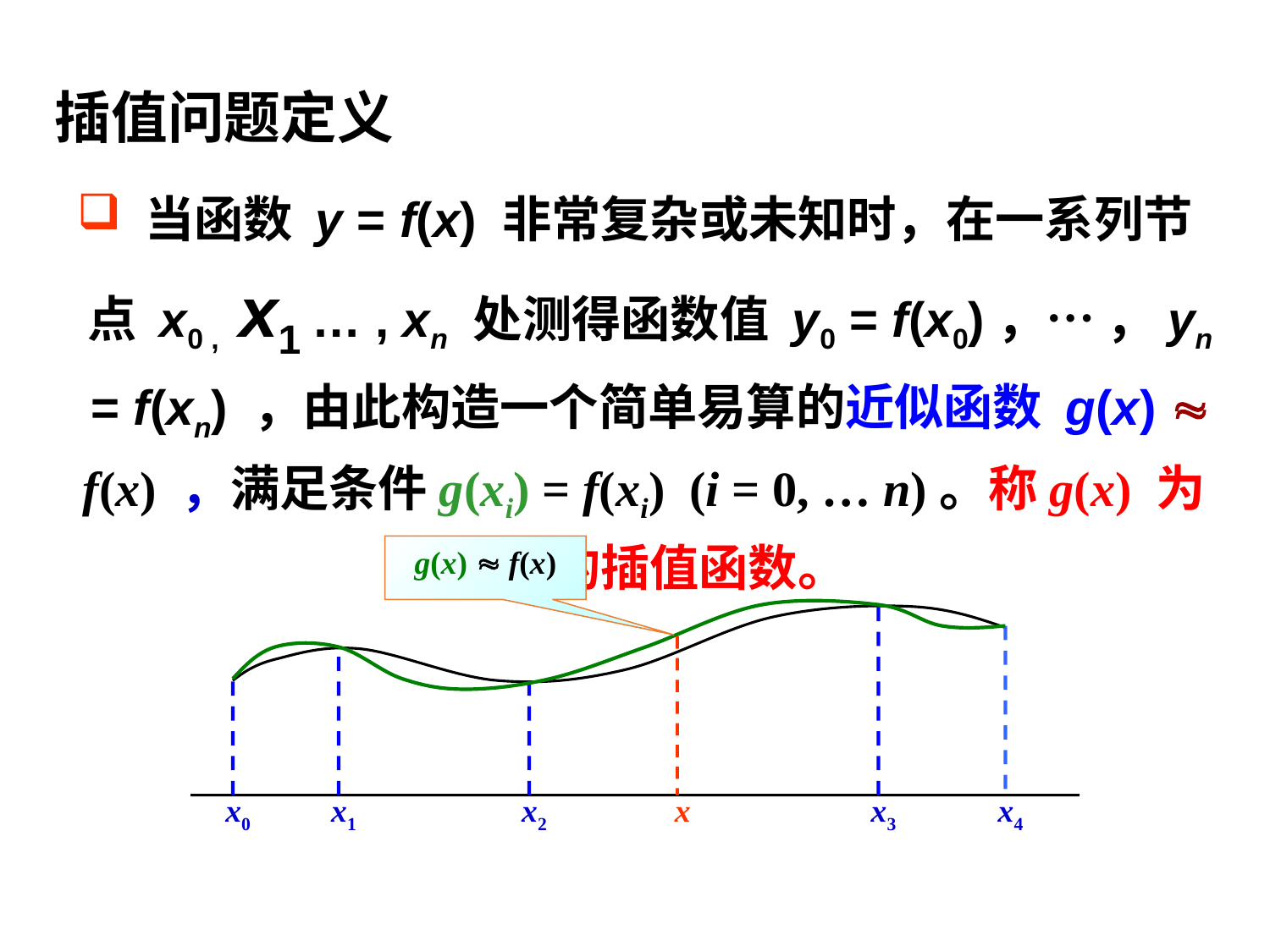

插值问题定义
 当函数 y = f(x) 非常复杂或未知时，在一系列节点 x0 , x1 … , xn 处测得函数值 y0 = f(x0)，… ，yn = f(xn) ，由此构造一个简单易算的近似函数 g(x) ≈ f(x) ，满足条件g(xi) = f(xi)  (i = 0, … n)。称g(x) 为f(x) 的插值函数。
g(x) ≈ f(x)

x0
x1
x2
x3
x4

x